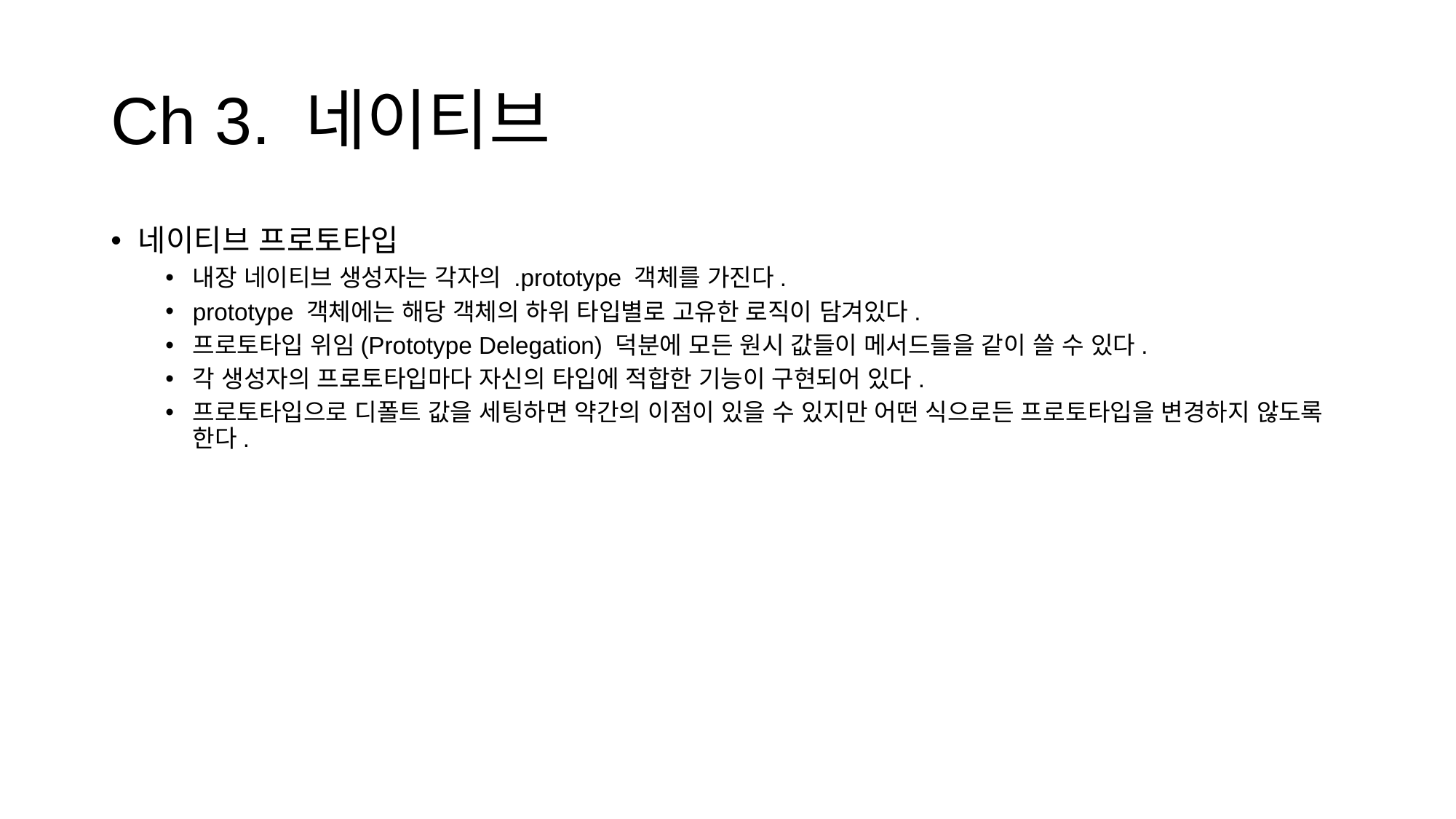

# Ch 3. 네이티브
네이티브 프로토타입
내장 네이티브 생성자는 각자의 .prototype 객체를 가진다.
prototype 객체에는 해당 객체의 하위 타입별로 고유한 로직이 담겨있다.
프로토타입 위임(Prototype Delegation) 덕분에 모든 원시 값들이 메서드들을 같이 쓸 수 있다.
각 생성자의 프로토타입마다 자신의 타입에 적합한 기능이 구현되어 있다.
프로토타입으로 디폴트 값을 세팅하면 약간의 이점이 있을 수 있지만 어떤 식으로든 프로토타입을 변경하지 않도록 한다.